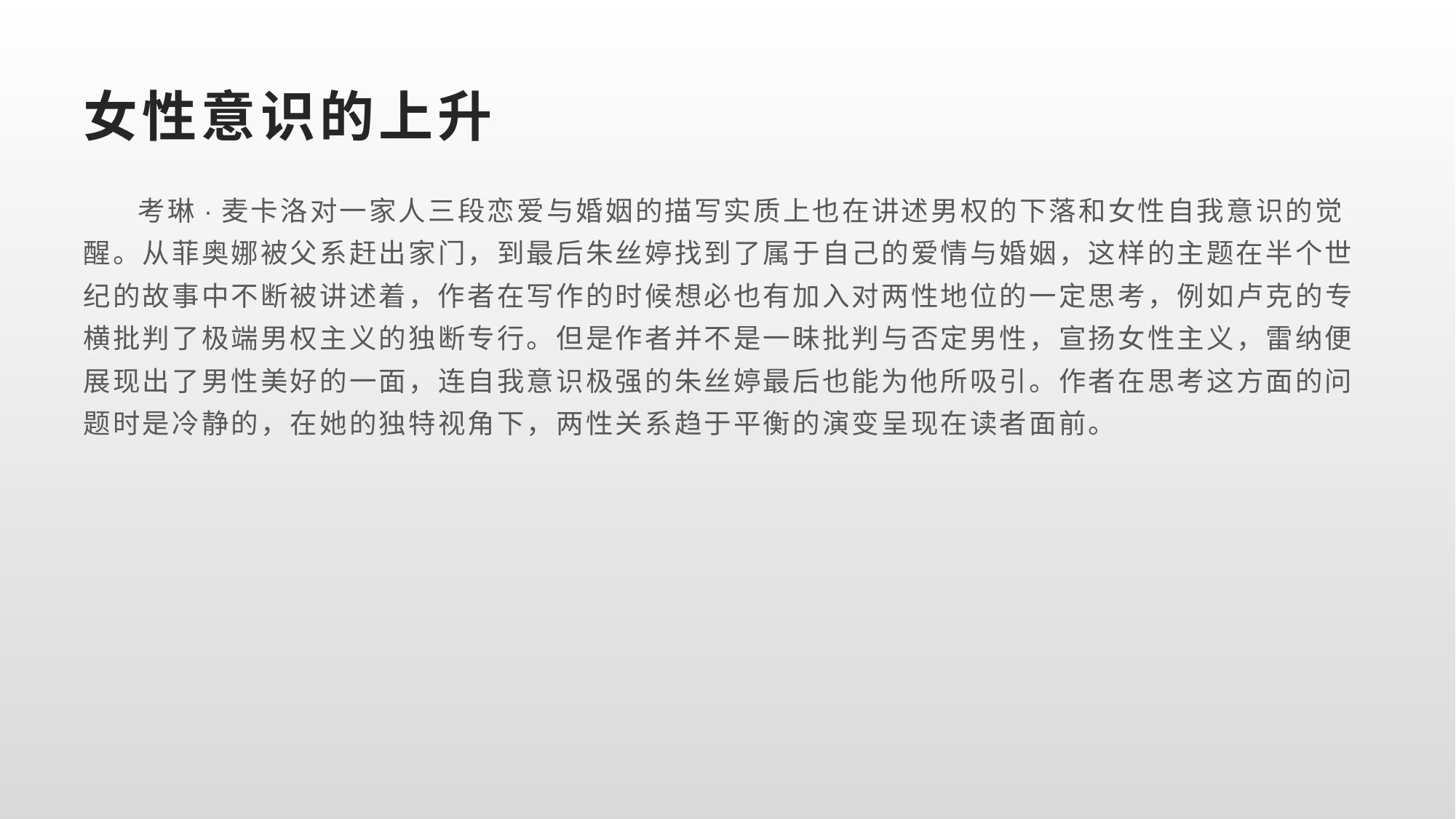

# 女性意识的上升
考琳·麦卡洛对一家人三段恋爱与婚姻的描写实质上也在讲述男权的下落和女性自我意识的觉醒。从菲奥娜被父系赶出家门，到最后朱丝婷找到了属于自己的爱情与婚姻，这样的主题在半个世纪的故事中不断被讲述着，作者在写作的时候想必也有加入对两性地位的一定思考，例如卢克的专横批判了极端男权主义的独断专行。但是作者并不是一昧批判与否定男性，宣扬女性主义，雷纳便展现出了男性美好的一面，连自我意识极强的朱丝婷最后也能为他所吸引。作者在思考这方面的问题时是冷静的，在她的独特视角下，两性关系趋于平衡的演变呈现在读者面前。